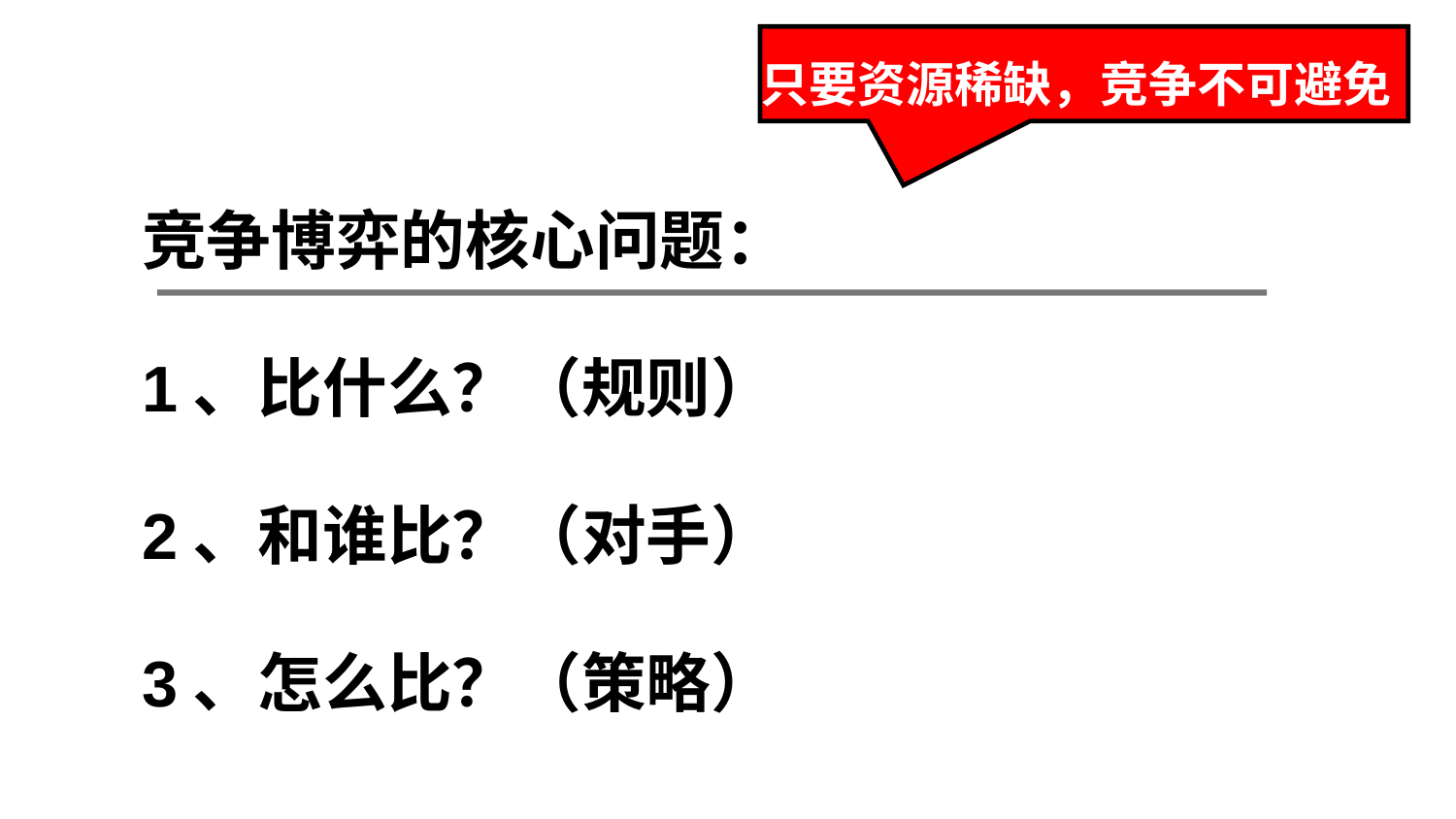

只要资源稀缺，竞争不可避免
竞争博弈的核心问题：
1、比什么？（规则）
2、和谁比？（对手）
3、怎么比？（策略）